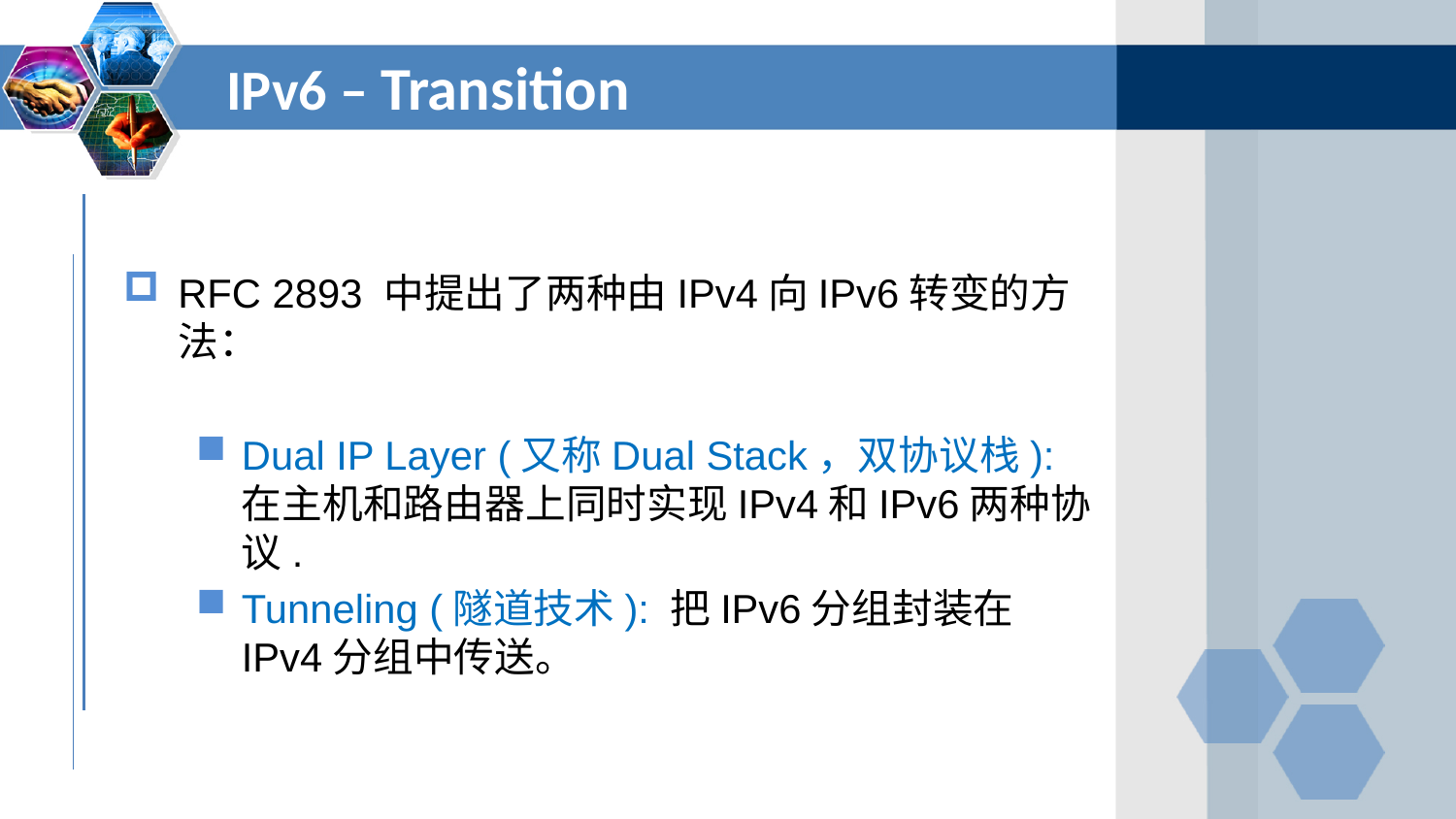

IPv6 – Transition
RFC 2893 中提出了两种由IPv4向IPv6转变的方法：

Dual IP Layer (又称Dual Stack，双协议栈): 在主机和路由器上同时实现IPv4和IPv6两种协议.
Tunneling (隧道技术): 把IPv6分组封装在IPv4分组中传送。